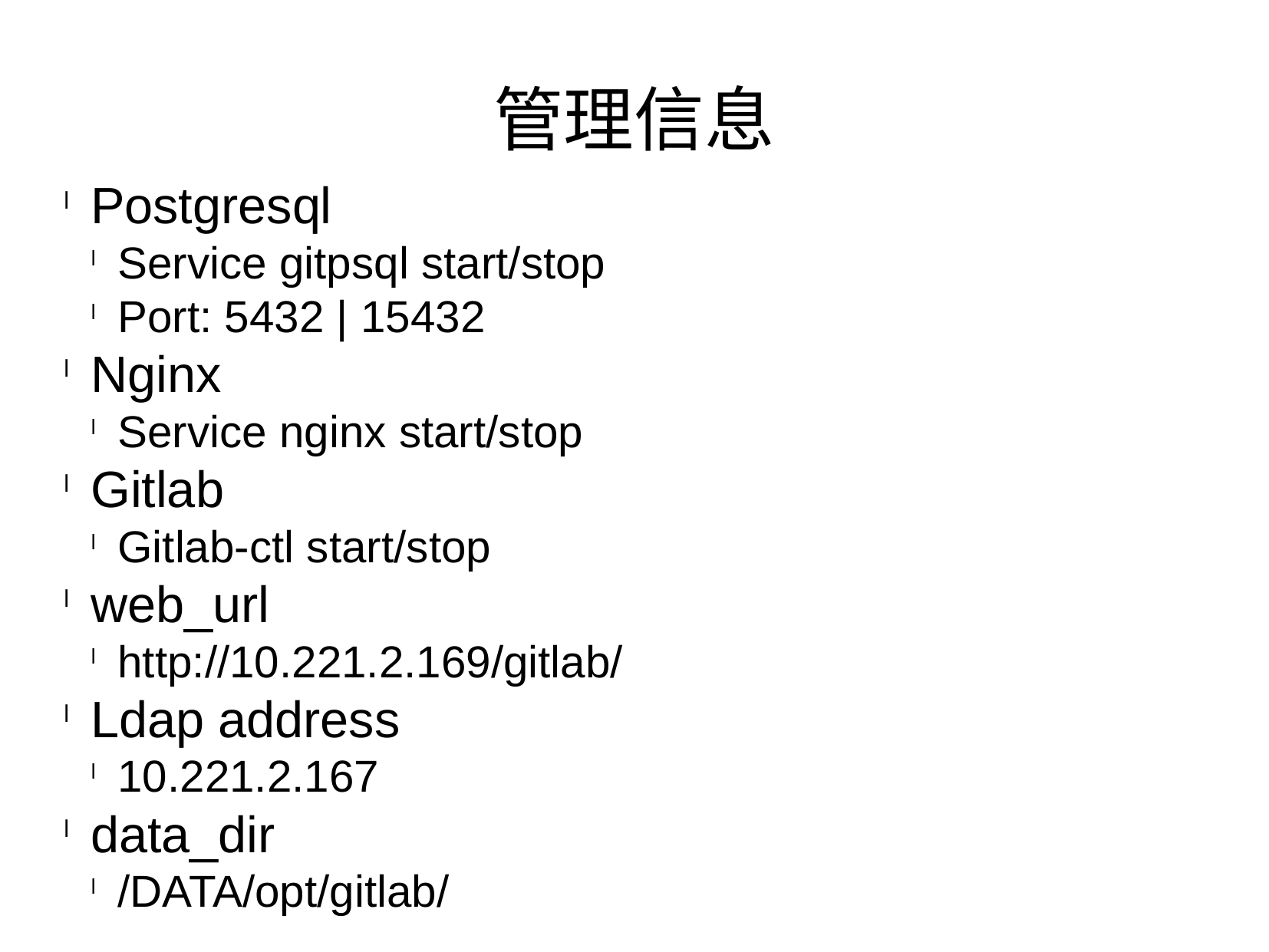

管理信息
Postgresql
Service gitpsql start/stop
Port: 5432 | 15432
Nginx
Service nginx start/stop
Gitlab
Gitlab-ctl start/stop
web_url
http://10.221.2.169/gitlab/
Ldap address
10.221.2.167
data_dir
/DATA/opt/gitlab/